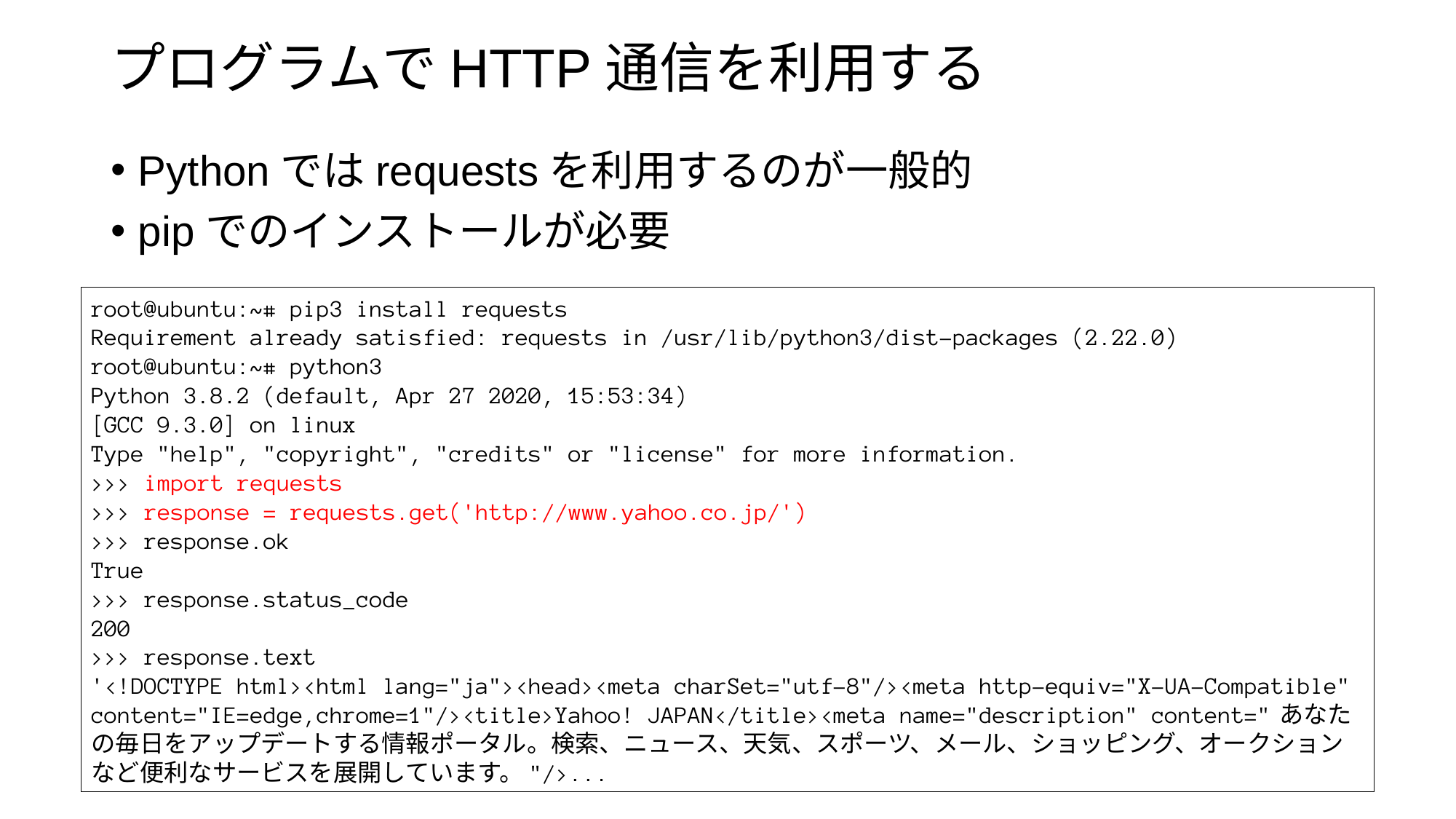

# プログラムでHTTP通信を利用する
Pythonではrequestsを利用するのが一般的
pipでのインストールが必要
root@ubuntu:~# pip3 install requests
Requirement already satisfied: requests in /usr/lib/python3/dist-packages (2.22.0)
root@ubuntu:~# python3
Python 3.8.2 (default, Apr 27 2020, 15:53:34)
[GCC 9.3.0] on linux
Type "help", "copyright", "credits" or "license" for more information.
>>> import requests
>>> response = requests.get('http://www.yahoo.co.jp/')
>>> response.ok
True
>>> response.status_code
200
>>> response.text
'<!DOCTYPE html><html lang="ja"><head><meta charSet="utf-8"/><meta http-equiv="X-UA-Compatible" content="IE=edge,chrome=1"/><title>Yahoo! JAPAN</title><meta name="description" content="あなたの毎日をアップデートする情報ポータル。検索、ニュース、天気、スポーツ、メール、ショッピング、オークションなど便利なサービスを展開しています。"/>...